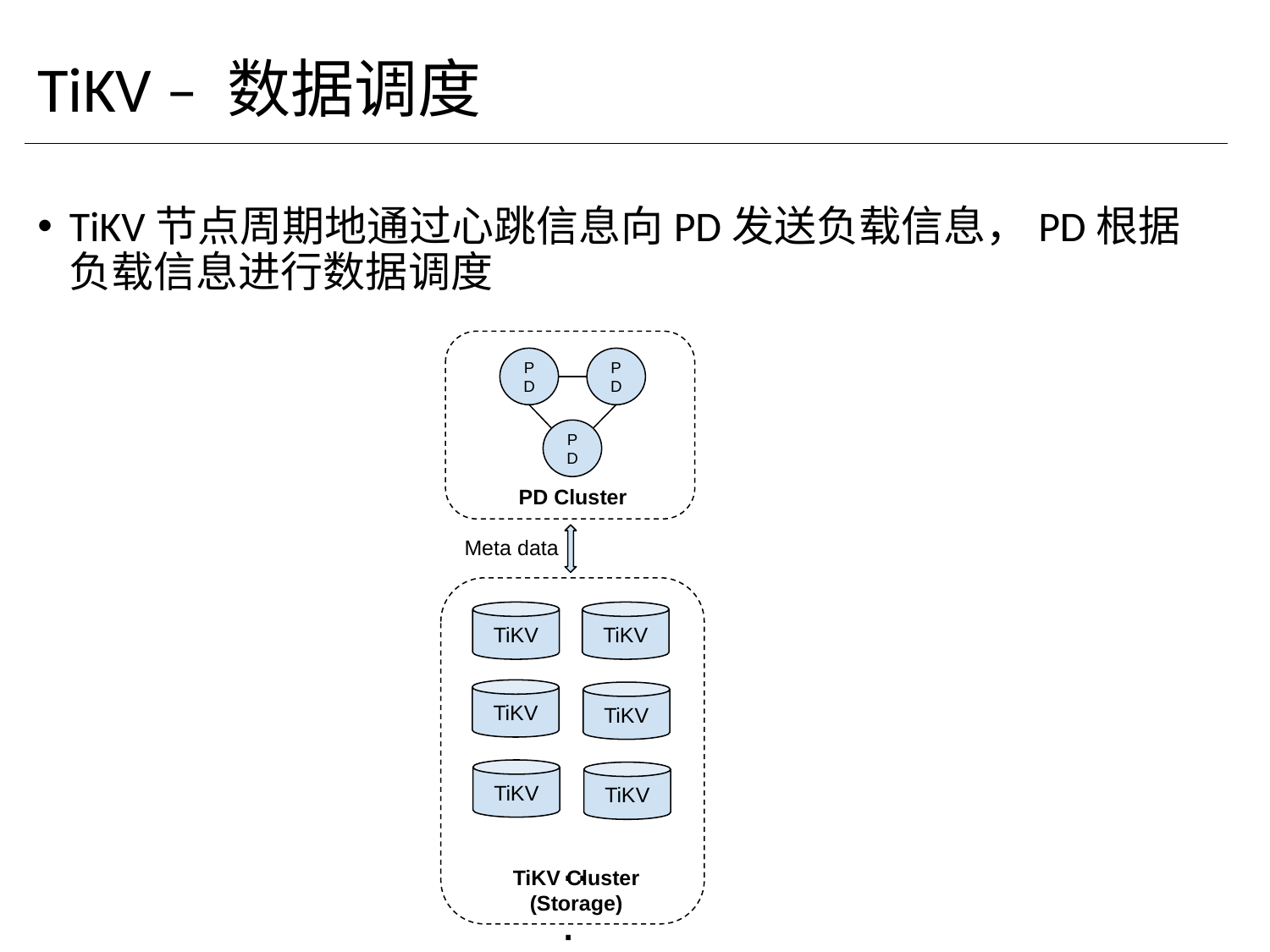

# TiKV – 数据调度
TiKV节点周期地通过心跳信息向PD发送负载信息，PD根据负载信息进行数据调度

PD
PD
PD
PD Cluster
Meta data

TiKV
TiKV
TiKV
TiKV
TiKV
TiKV
...
TiKV Cluster (Storage)